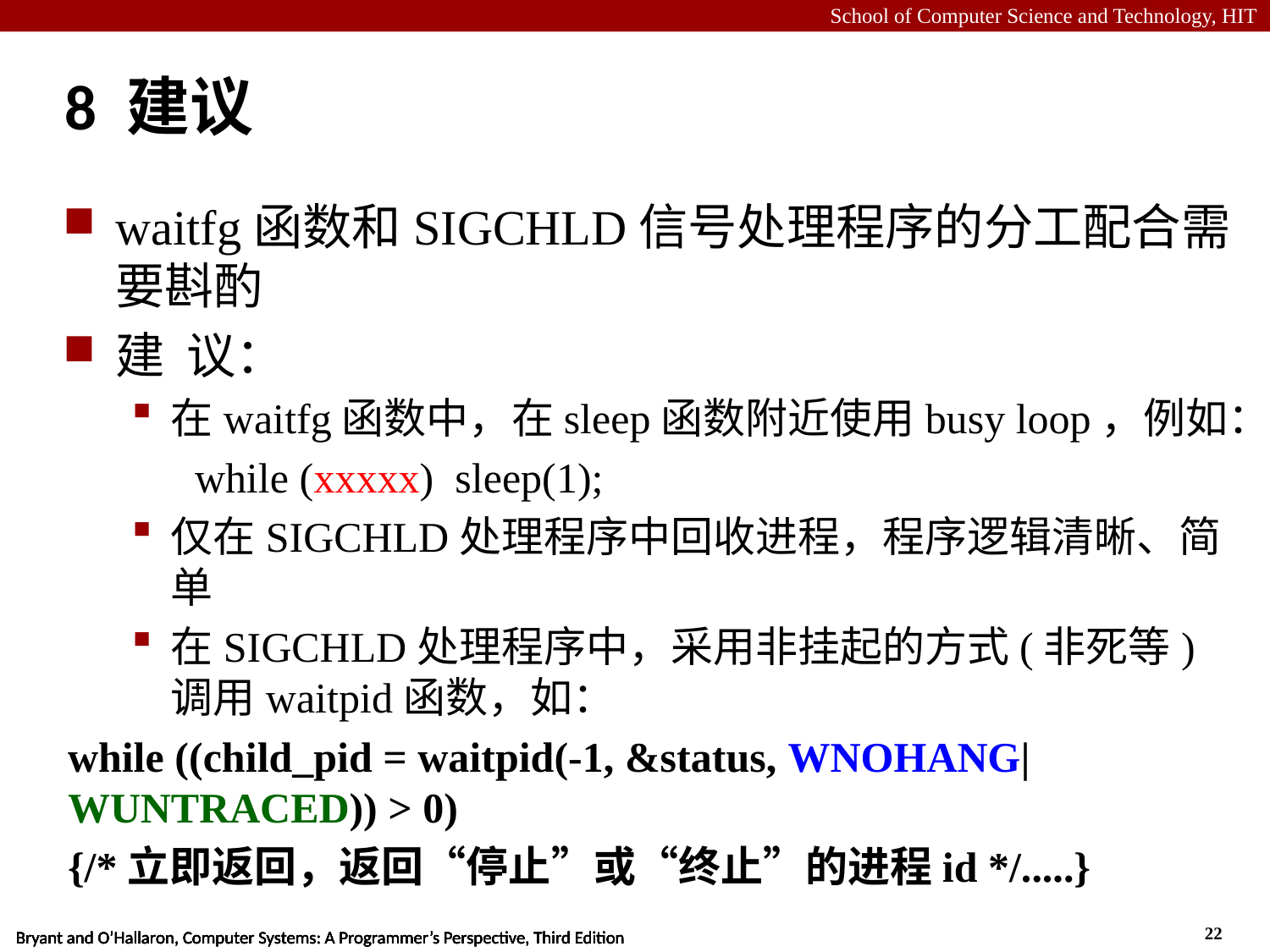

# 8 建议
waitfg函数和SIGCHLD信号处理程序的分工配合需要斟酌
建  议：
在waitfg函数中，在sleep函数附近使用busy loop，例如：
      while (xxxxx)  sleep(1);
仅在SIGCHLD处理程序中回收进程，程序逻辑清晰、简单
在SIGCHLD处理程序中，采用非挂起的方式(非死等)调用waitpid函数，如：
while ((child_pid = waitpid(-1, &status, WNOHANG|WUNTRACED)) > 0)
{/*立即返回，返回“停止”或“终止”的进程id */.....}